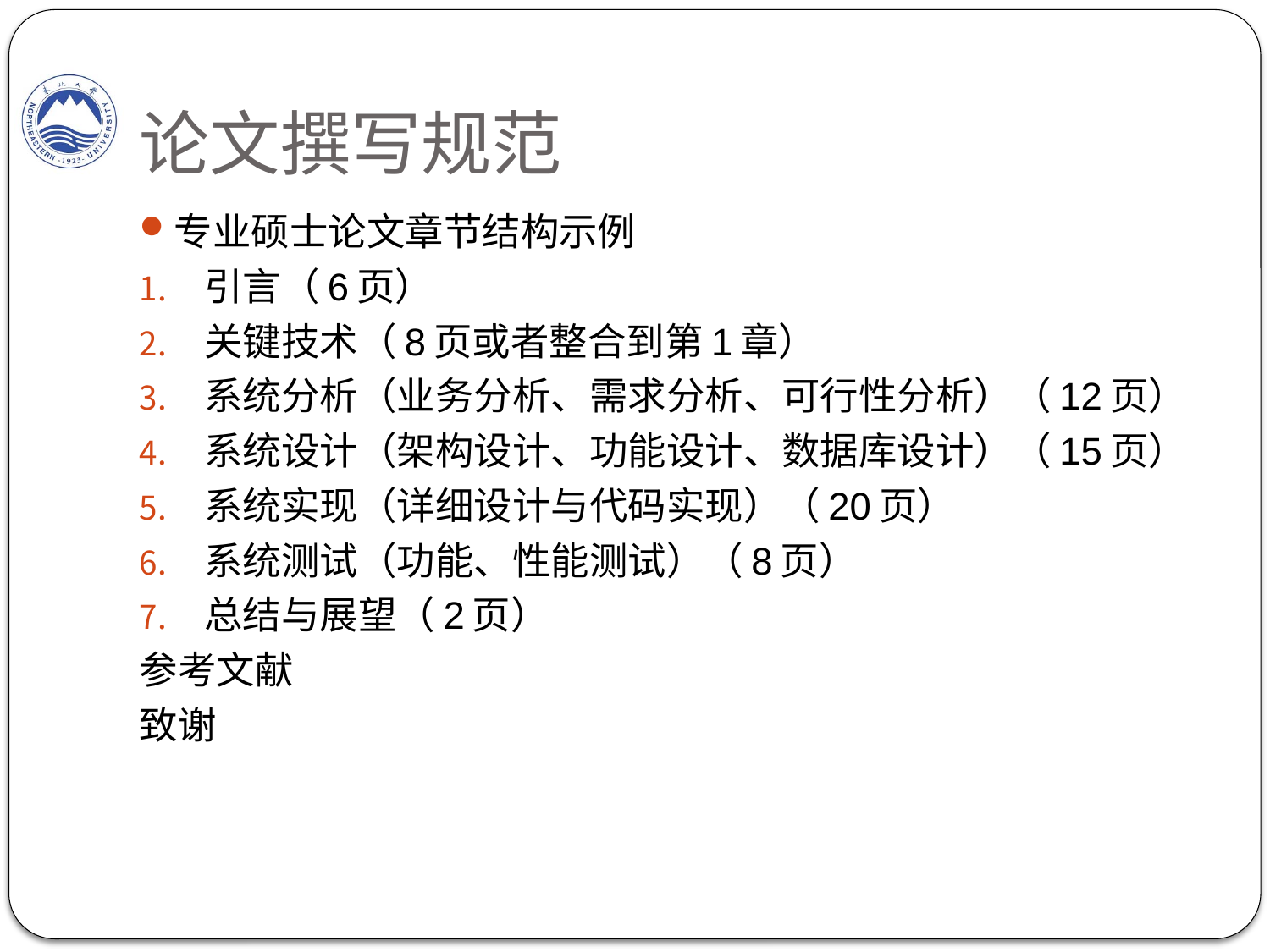

# 论文撰写规范
专业硕士论文章节结构示例
引言（6页）
关键技术（8页或者整合到第1章）
系统分析（业务分析、需求分析、可行性分析）（12页）
系统设计（架构设计、功能设计、数据库设计）（15页）
系统实现（详细设计与代码实现）（20页）
系统测试（功能、性能测试）（8页）
总结与展望（2页）
参考文献
致谢